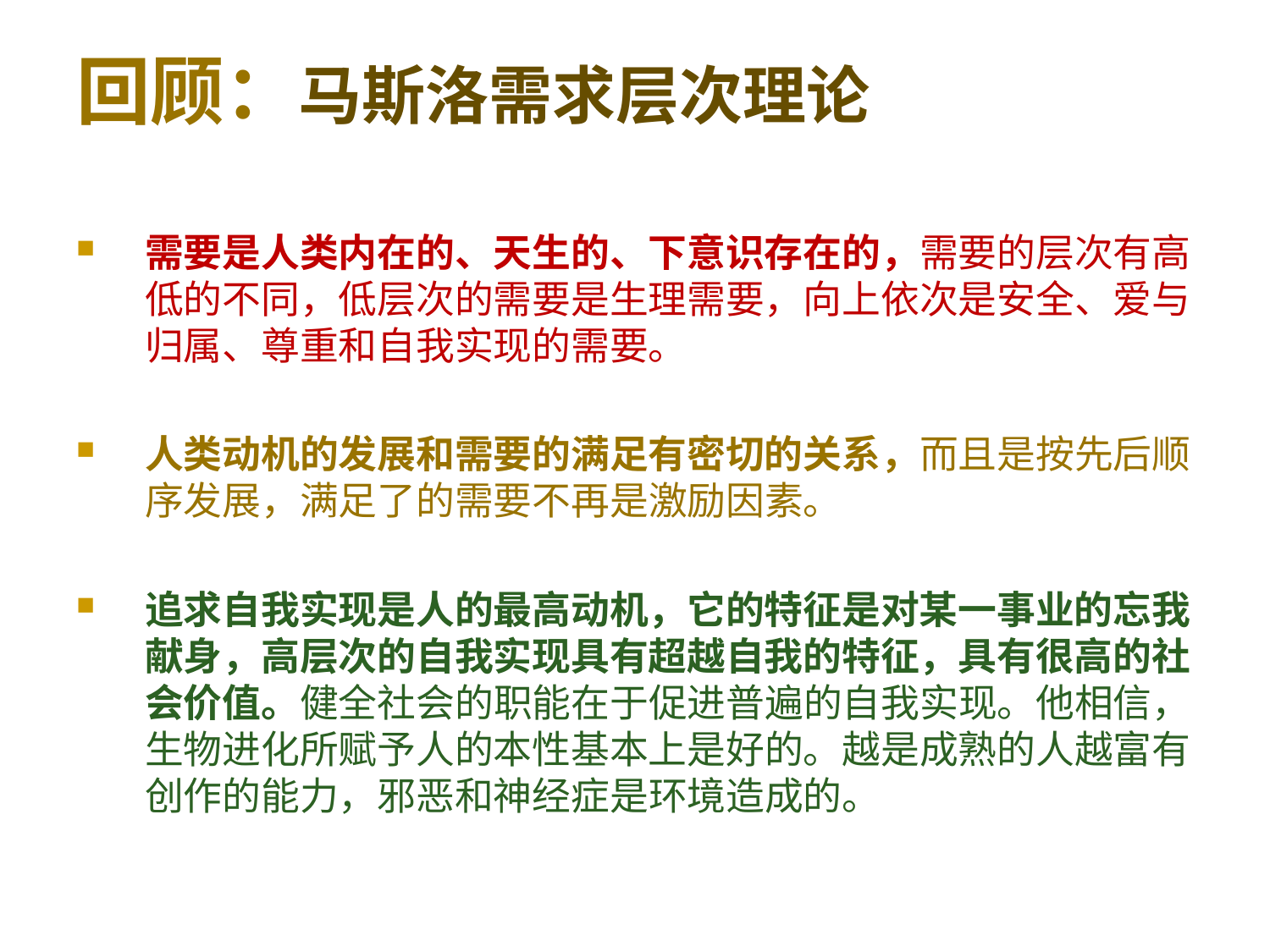

# 回顾：马斯洛需求层次理论
需要是人类内在的、天生的、下意识存在的，需要的层次有高低的不同，低层次的需要是生理需要，向上依次是安全、爱与归属、尊重和自我实现的需要。

人类动机的发展和需要的满足有密切的关系，而且是按先后顺序发展，满足了的需要不再是激励因素。

追求自我实现是人的最高动机，它的特征是对某一事业的忘我献身，高层次的自我实现具有超越自我的特征，具有很高的社会价值。健全社会的职能在于促进普遍的自我实现。他相信，生物进化所赋予人的本性基本上是好的。越是成熟的人越富有创作的能力，邪恶和神经症是环境造成的。